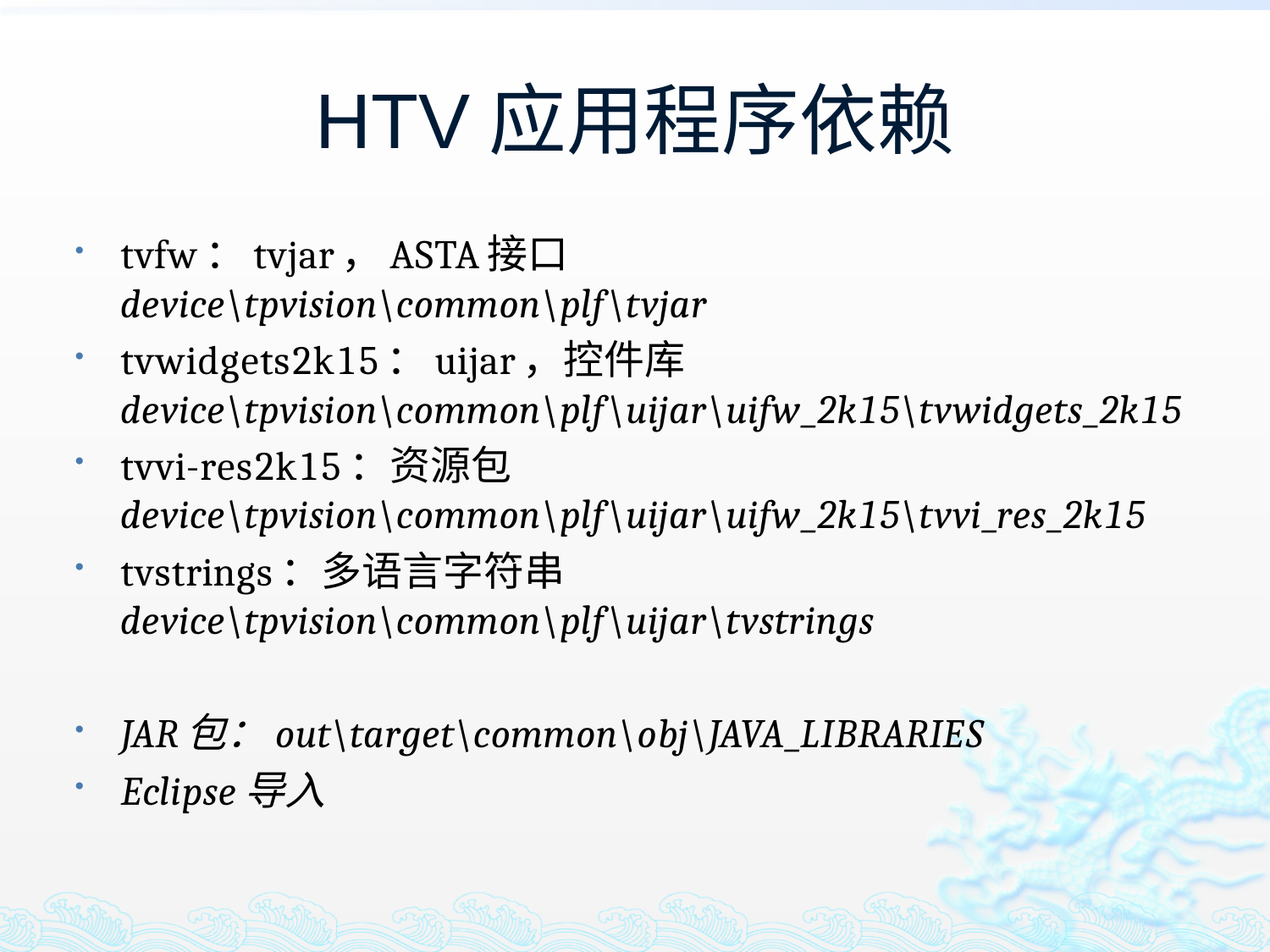

# HTV应用程序依赖
tvfw：tvjar，ASTA接口
device\tpvision\common\plf\tvjar
tvwidgets2k15：uijar，控件库
device\tpvision\common\plf\uijar\uifw_2k15\tvwidgets_2k15
tvvi-res2k15：资源包
device\tpvision\common\plf\uijar\uifw_2k15\tvvi_res_2k15
tvstrings：多语言字符串
device\tpvision\common\plf\uijar\tvstrings

JAR包：out\target\common\obj\JAVA_LIBRARIES
Eclipse导入